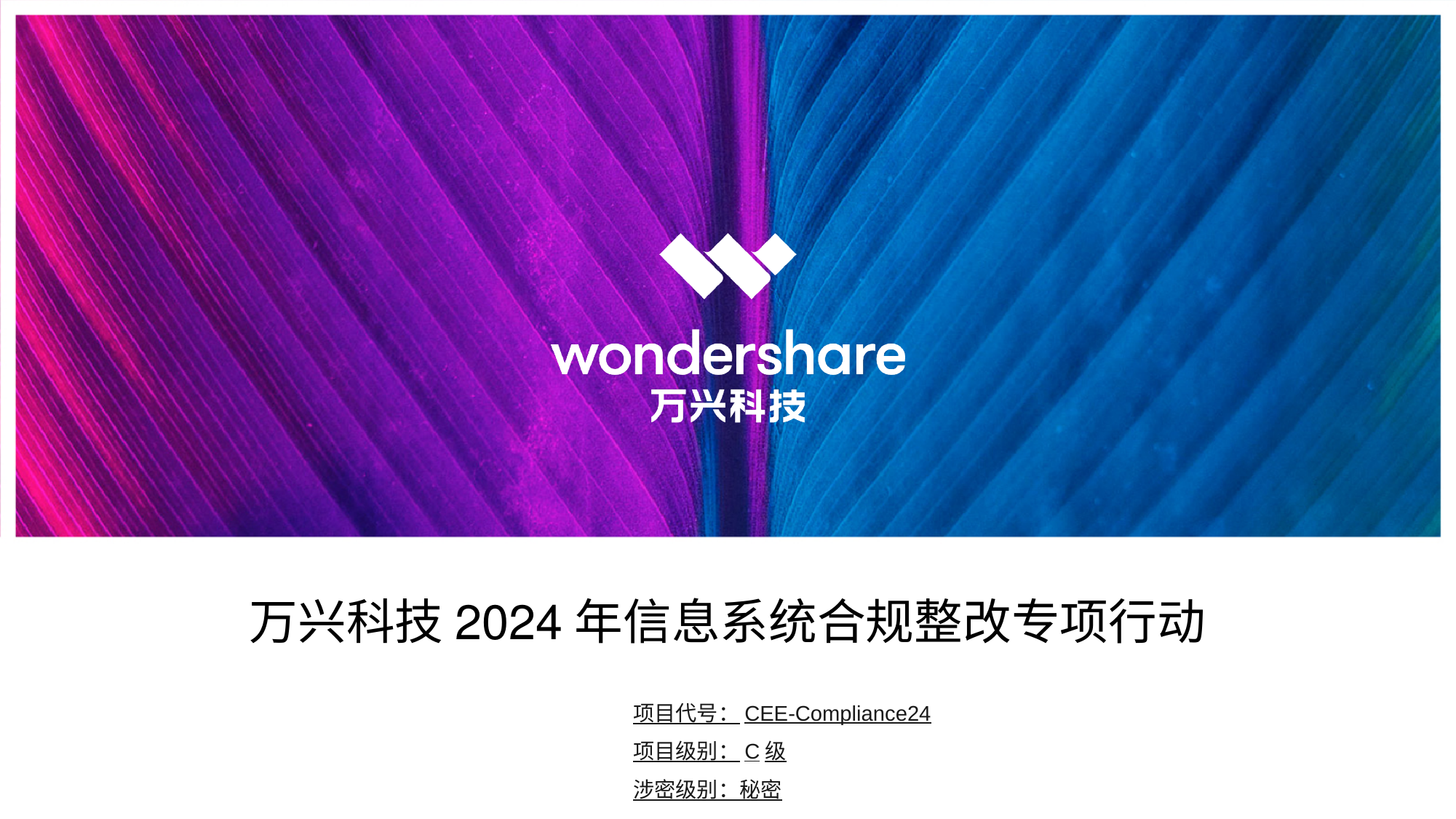

万兴科技2024年信息系统合规整改专项行动
项目代号：CEE-Compliance24
项目级别：C级
涉密级别：秘密